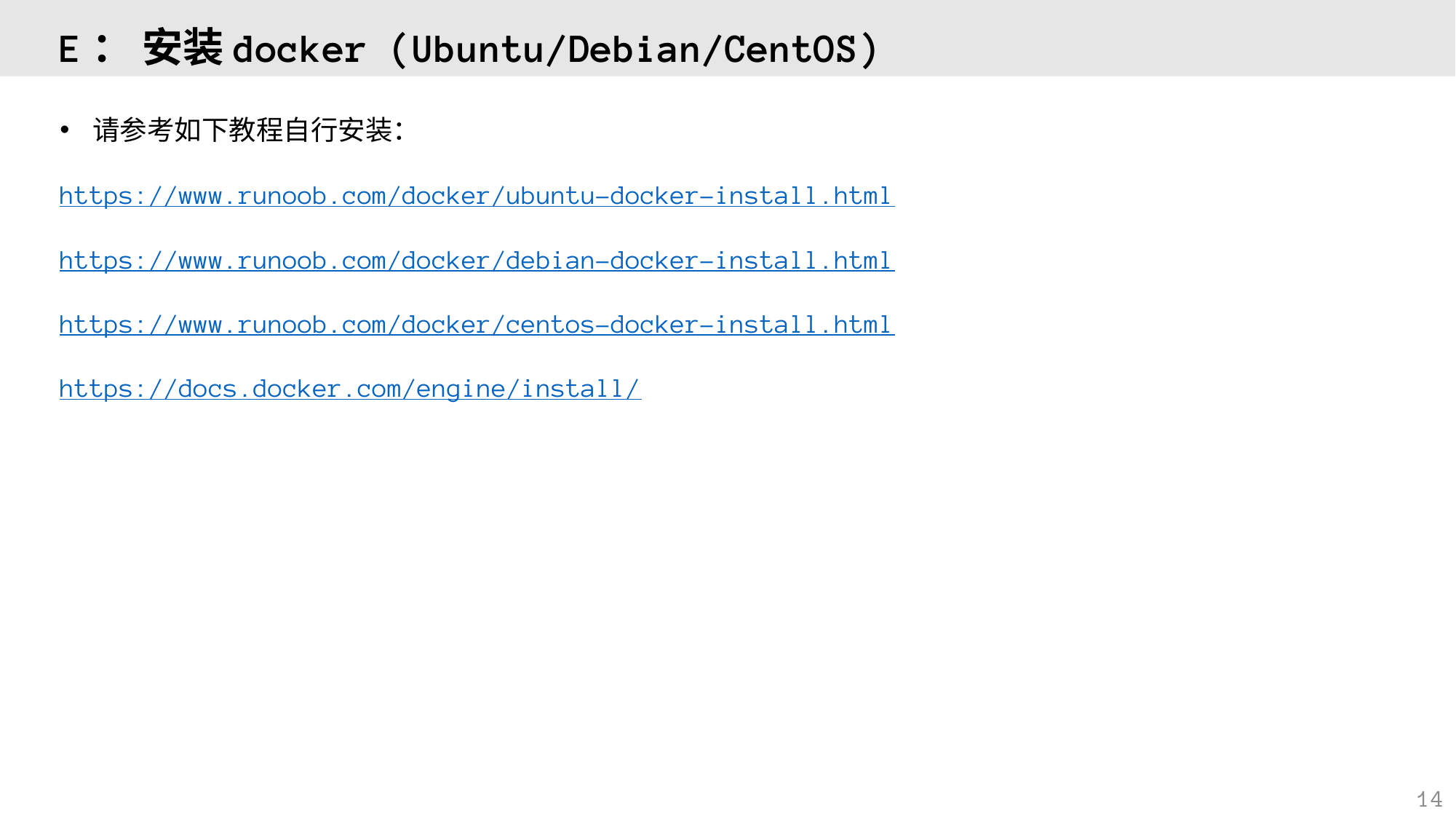

# E： 安装docker (Ubuntu/Debian/CentOS)
请参考如下教程自行安装：
https://www.runoob.com/docker/ubuntu-docker-install.html
https://www.runoob.com/docker/debian-docker-install.html
https://www.runoob.com/docker/centos-docker-install.html
https://docs.docker.com/engine/install/

14